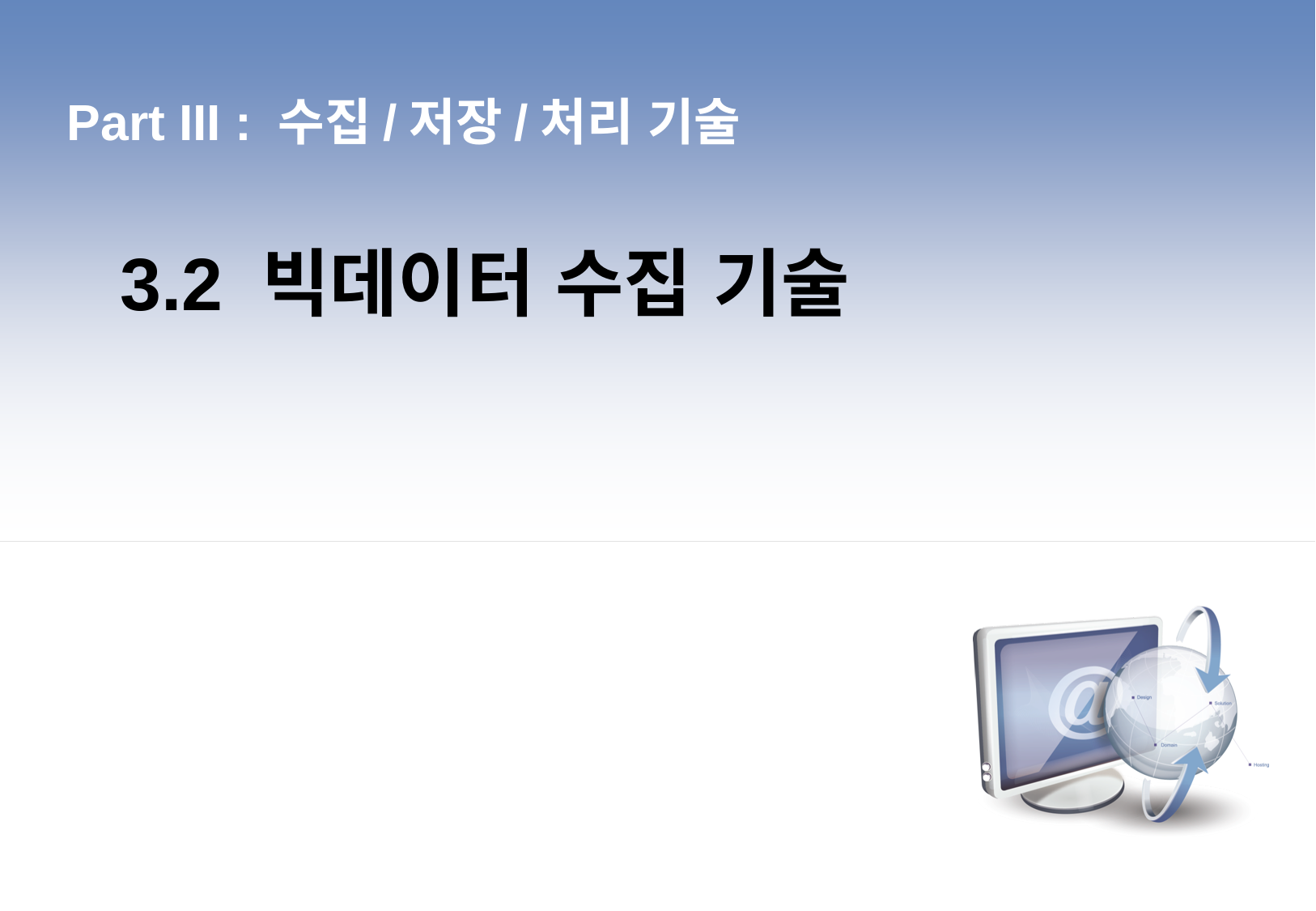

Part III : 수집/저장/처리 기술
3.2 빅데이터 수집 기술